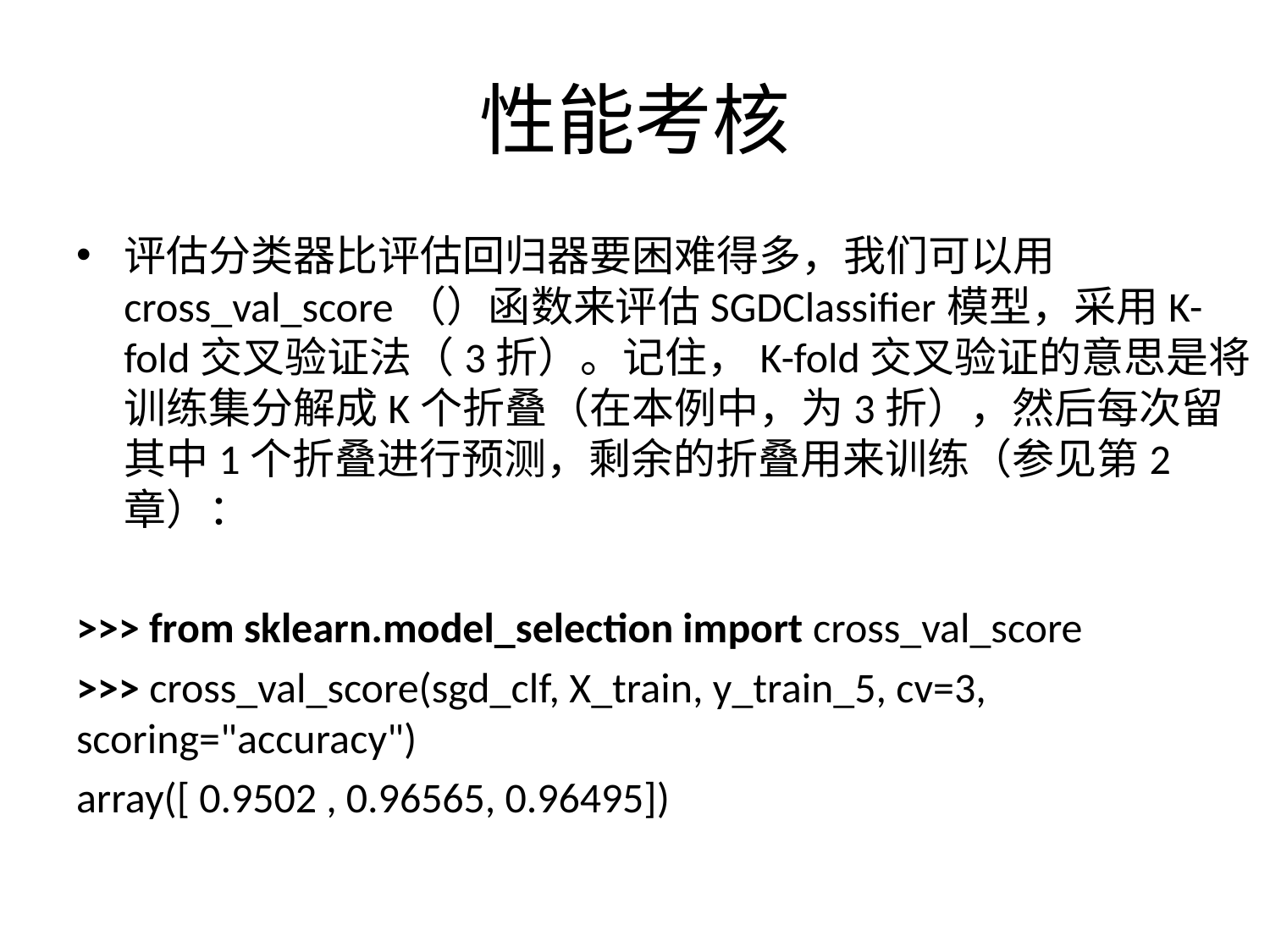

# 性能考核
评估分类器比评估回归器要困难得多，我们可以用cross_val_score（）函数来评估SGDClassifier模型，采用K-fold交叉验证法（3折）。记住，K-fold交叉验证的意思是将训练集分解成K个折叠（在本例中，为3折），然后每次留其中1个折叠进行预测，剩余的折叠用来训练（参见第2章）：

>>> from sklearn.model_selection import cross_val_score
>>> cross_val_score(sgd_clf, X_train, y_train_5, cv=3, scoring="accuracy")
array([ 0.9502 , 0.96565, 0.96495])